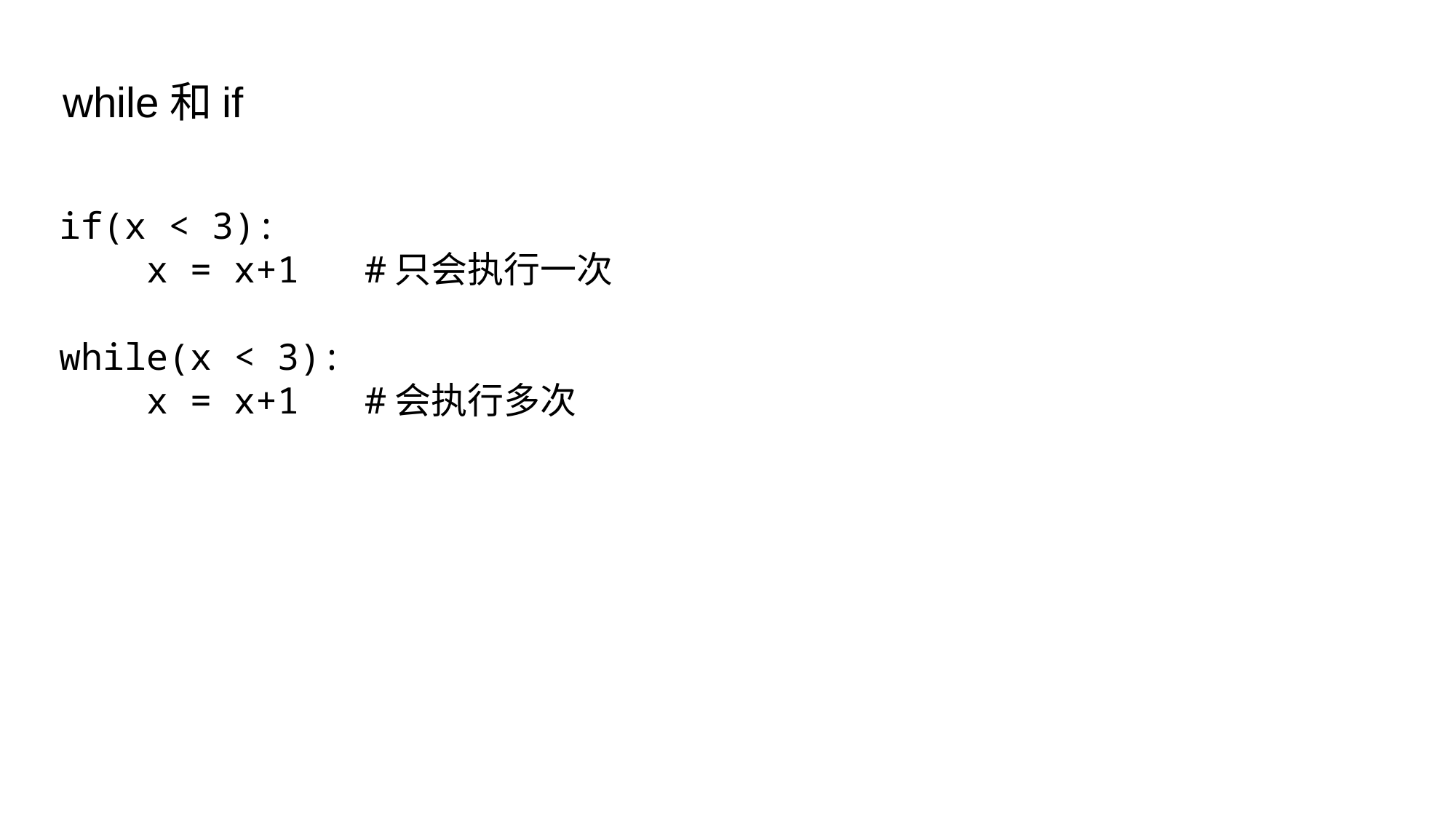

while和if
if(x < 3):
    x = x+1   #只会执行一次

while(x < 3):
    x = x+1   #会执行多次